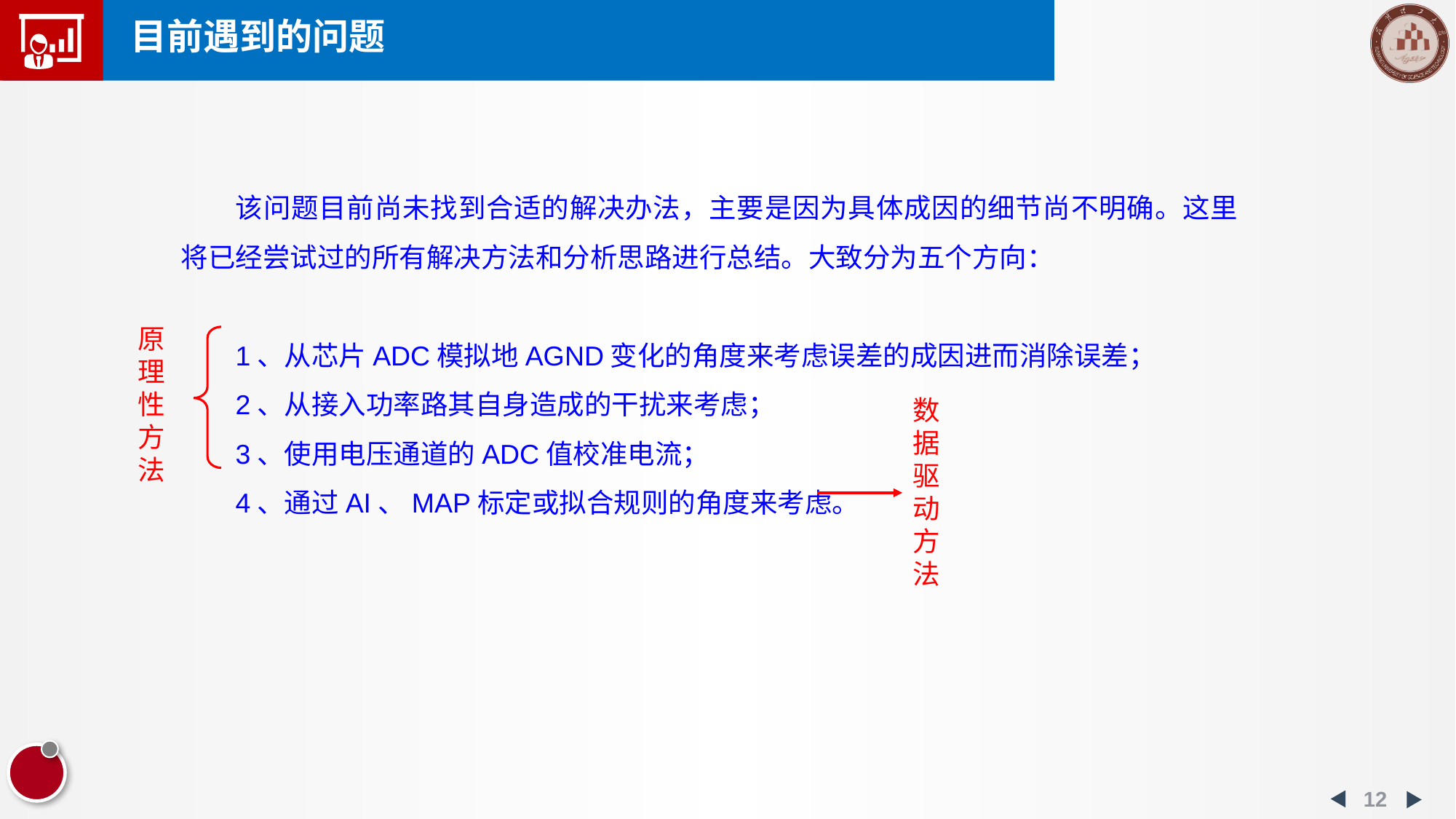

# 目前遇到的问题
该问题目前尚未找到合适的解决办法，主要是因为具体成因的细节尚不明确。这里将已经尝试过的所有解决方法和分析思路进行总结。大致分为五个方向：

1、从芯片ADC模拟地AGND变化的角度来考虑误差的成因进而消除误差；
2、从接入功率路其自身造成的干扰来考虑；
3、使用电压通道的ADC值校准电流；
4、通过AI、MAP标定或拟合规则的角度来考虑。
原理性方法

数据驱动方法
12